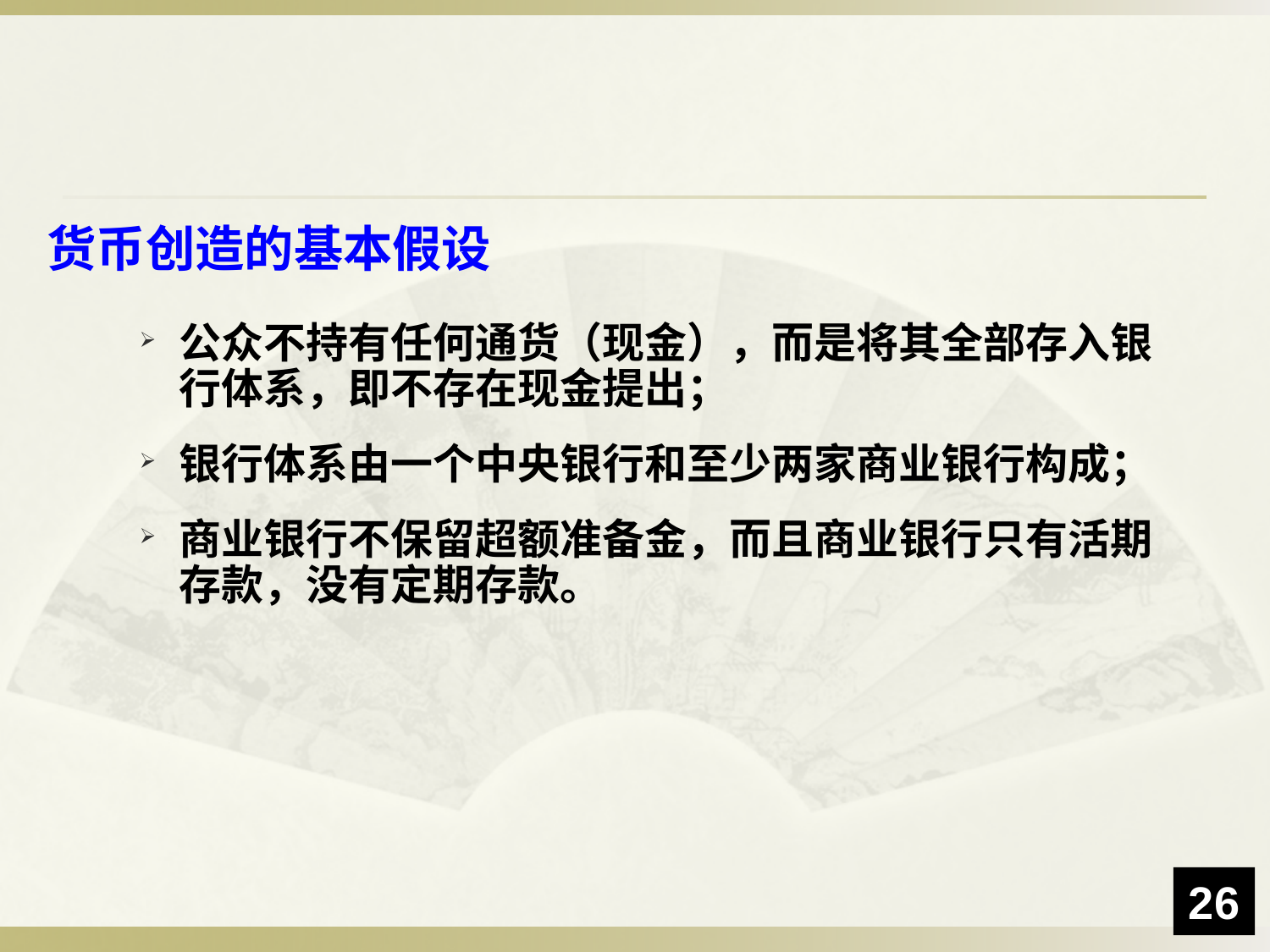

# 货币创造的基本假设
公众不持有任何通货（现金），而是将其全部存入银行体系，即不存在现金提出；
银行体系由一个中央银行和至少两家商业银行构成；
商业银行不保留超额准备金，而且商业银行只有活期存款，没有定期存款。

26